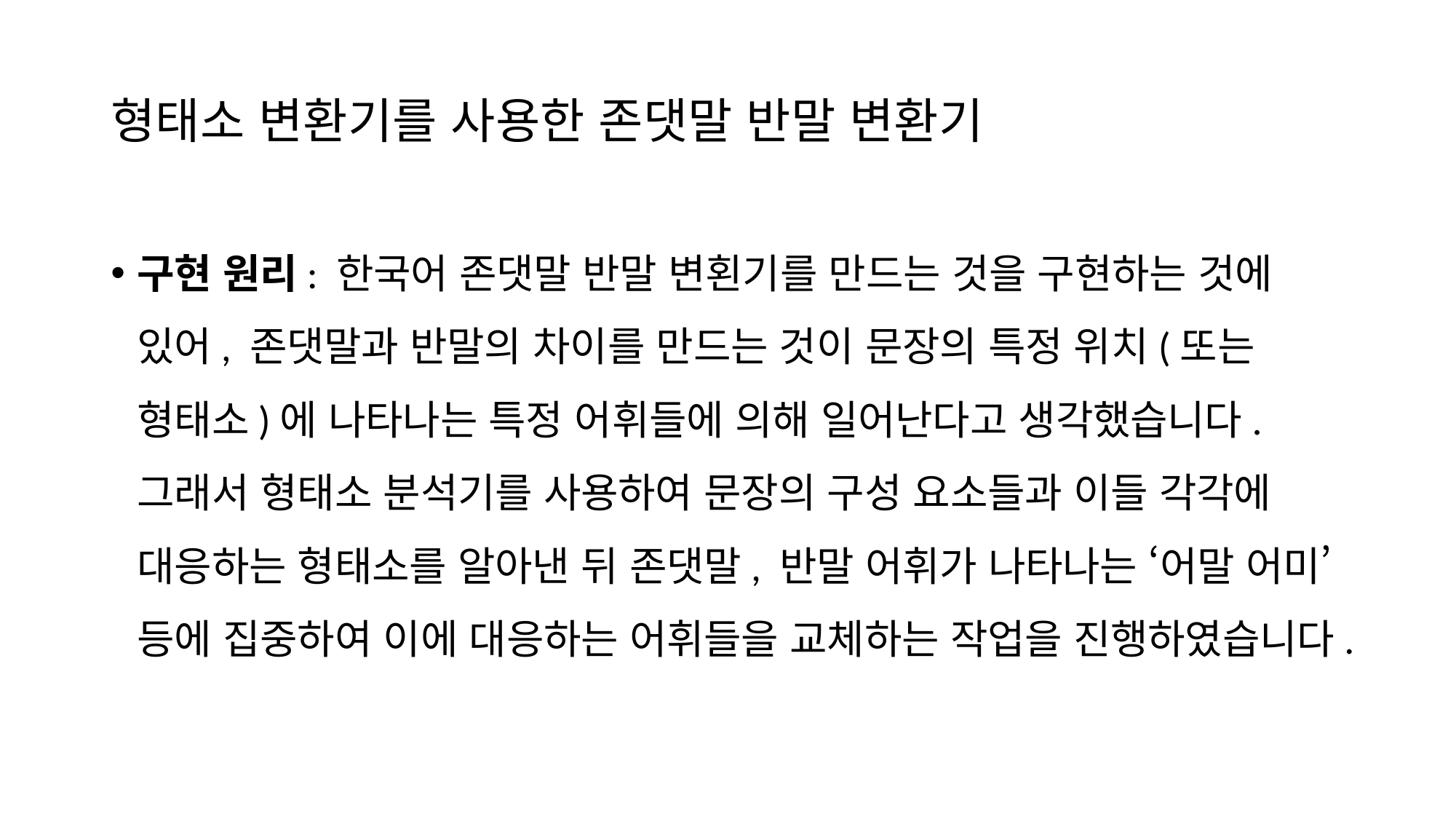

# 형태소 변환기를 사용한 존댓말 반말 변환기
구현 원리: 한국어 존댓말 반말 변횐기를 만드는 것을 구현하는 것에 있어, 존댓말과 반말의 차이를 만드는 것이 문장의 특정 위치(또는 형태소)에 나타나는 특정 어휘들에 의해 일어난다고 생각했습니다.그래서 형태소 분석기를 사용하여 문장의 구성 요소들과 이들 각각에 대응하는 형태소를 알아낸 뒤 존댓말, 반말 어휘가 나타나는 ‘어말 어미’ 등에 집중하여 이에 대응하는 어휘들을 교체하는 작업을 진행하였습니다.